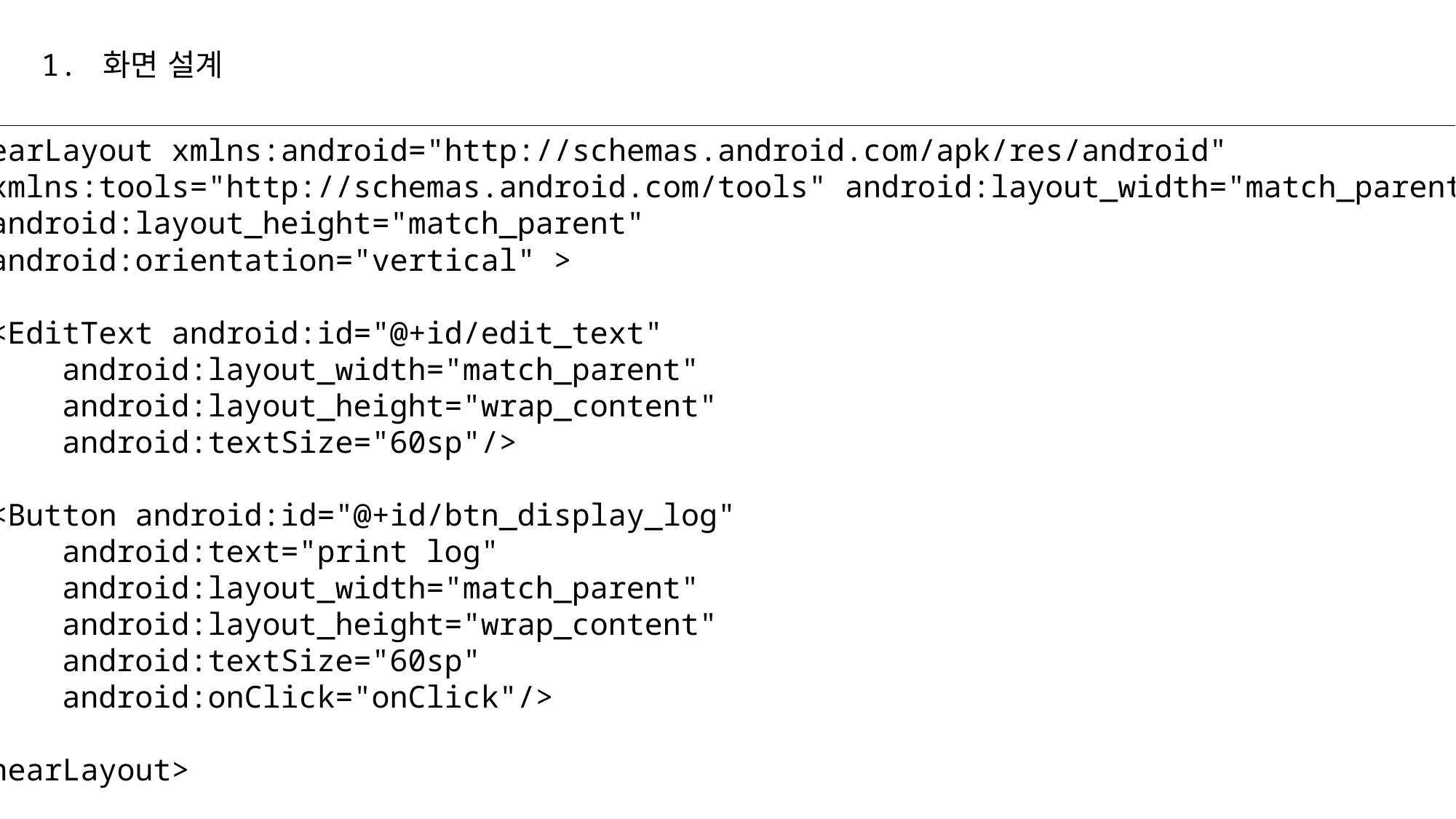

1. 화면 설계
<LinearLayout xmlns:android="http://schemas.android.com/apk/res/android"
    xmlns:tools="http://schemas.android.com/tools" android:layout_width="match_parent"
    android:layout_height="match_parent"
    android:orientation="vertical" >

    <EditText android:id="@+id/edit_text"
        android:layout_width="match_parent"
        android:layout_height="wrap_content"
        android:textSize="60sp"/>

    <Button android:id="@+id/btn_display_log"
        android:text="print log"
        android:layout_width="match_parent"
        android:layout_height="wrap_content"
        android:textSize="60sp"
        android:onClick="onClick"/>

</LinearLayout>